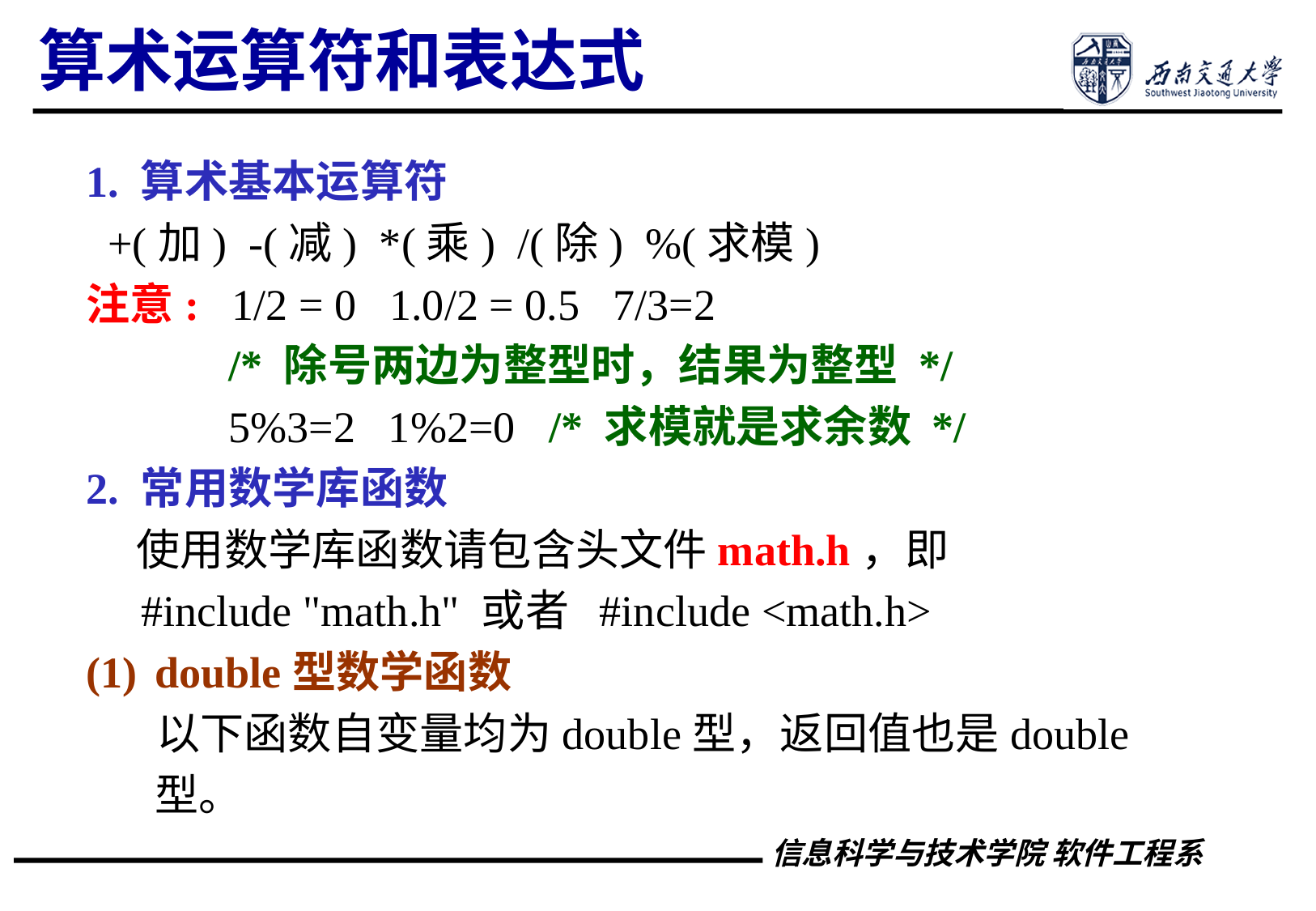

算术运算符和表达式
1. 算术基本运算符
  +(加)  -(减)  *(乘)  /(除)  %(求模)
注意:   1/2 = 0   1.0/2 = 0.5   7/3=2
             /* 除号两边为整型时，结果为整型 */
             5%3=2   1%2=0   /* 求模就是求余数 */
2. 常用数学库函数
    使用数学库函数请包含头文件math.h，即
     #include "math.h" 或者  #include <math.h>
double型数学函数
      以下函数自变量均为double型，返回值也是double型。